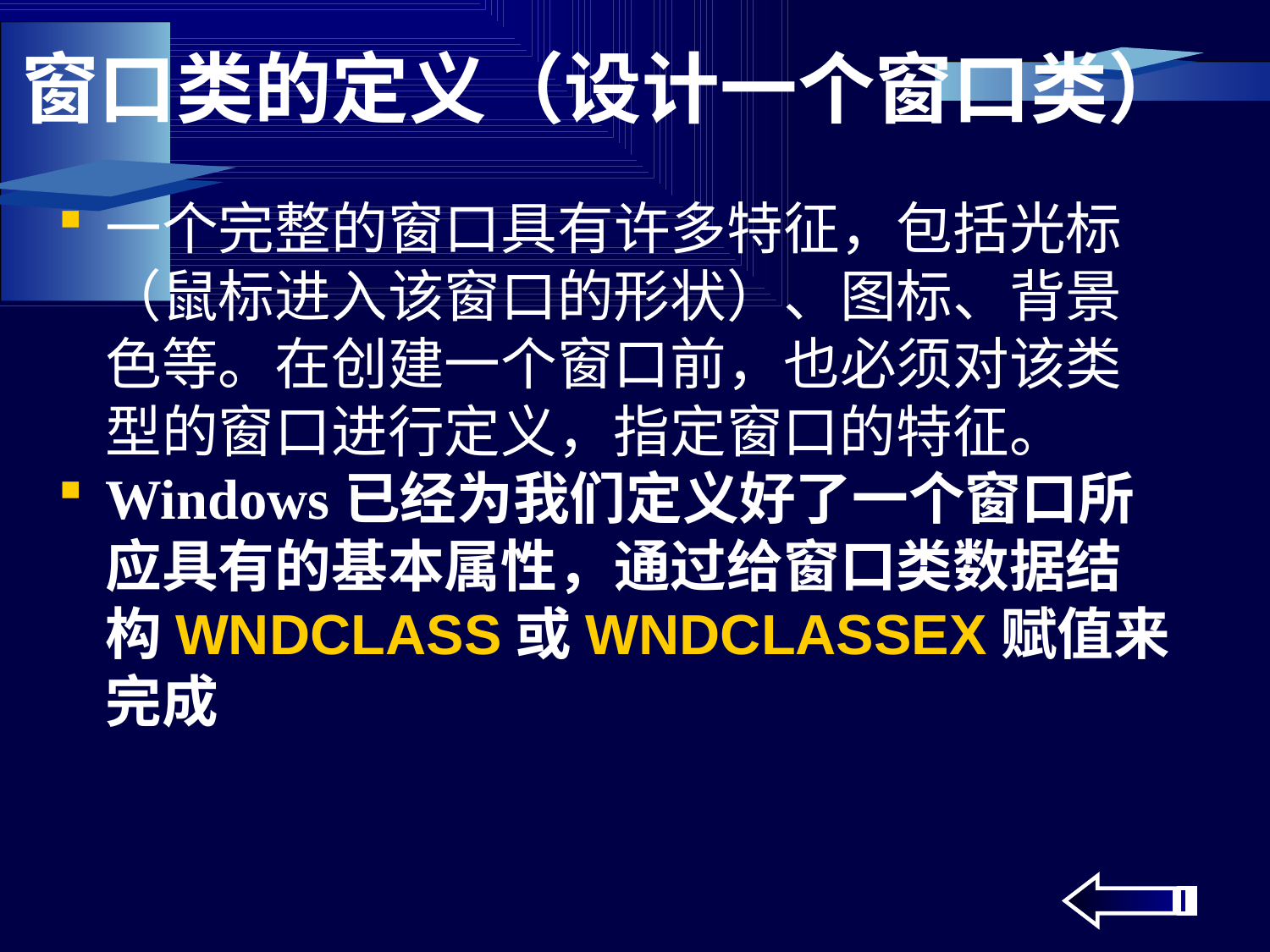

# 窗口类的定义（设计一个窗口类）
一个完整的窗口具有许多特征，包括光标（鼠标进入该窗口的形状）、图标、背景色等。在创建一个窗口前，也必须对该类型的窗口进行定义，指定窗口的特征。
Windows已经为我们定义好了一个窗口所应具有的基本属性，通过给窗口类数据结构WNDCLASS或WNDCLASSEX赋值来完成